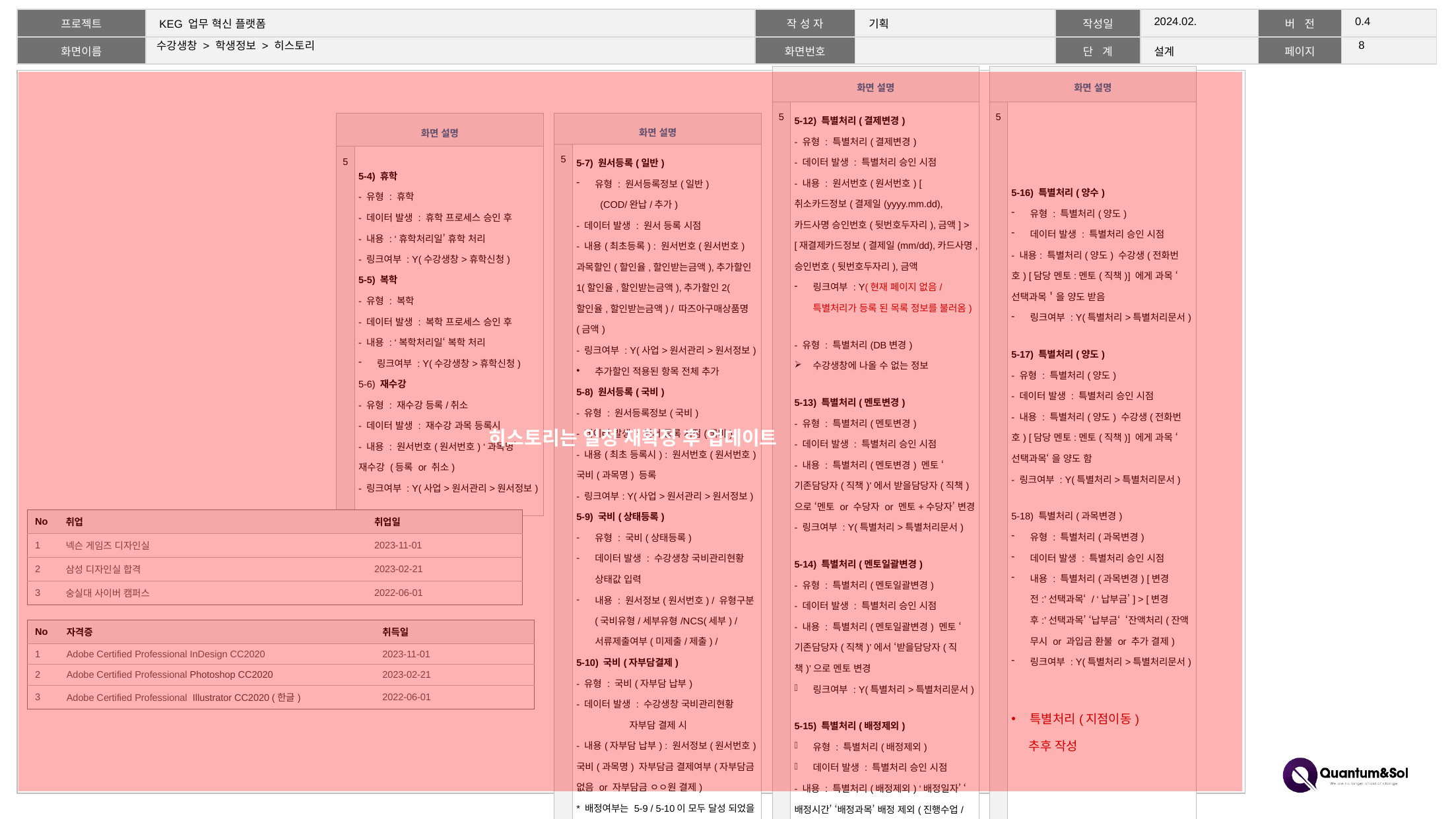

8

# 수강생창 > 학생정보 > 히스토리
| 화면 설명 |  |
| --- | --- |
| 5 | 5-12) 특별처리(결제변경) - 유형 : 특별처리(결제변경) - 데이터 발생 : 특별처리 승인 시점 - 내용 : 원서번호(원서번호) [취소카드정보(결제일(yyyy.mm.dd),카드사명 승인번호(뒷번호두자리),금액] > [재결제카드정보(결제일(mm/dd),카드사명,승인번호(뒷번호두자리),금액 링크여부 : Y(현재 페이지 없음/특별처리가 등록 된 목록 정보를 불러옴) - 유형 : 특별처리(DB변경) 수강생창에 나올 수 없는 정보 5-13) 특별처리(멘토변경) - 유형 : 특별처리(멘토변경) - 데이터 발생 : 특별처리 승인 시점 - 내용 : 특별처리(멘토변경) 멘토 ‘기존담당자(직책)’에서 받을담당자(직책)으로 ‘멘토 or 수당자 or 멘토+수당자’ 변경 - 링크여부 : Y(특별처리>특별처리문서) 5-14) 특별처리(멘토일괄변경) - 유형 : 특별처리(멘토일괄변경) - 데이터 발생 : 특별처리 승인 시점 - 내용 : 특별처리(멘토일괄변경) 멘토 ‘기존담당자(직책)’에서 ‘받을담당자(직책)’으로 멘토 변경 링크여부 : Y(특별처리>특별처리문서) 5-15) 특별처리(배정제외) 유형 : 특별처리(배정제외) 데이터 발생 : 특별처리 승인 시점 - 내용 : 특별처리(배정제외) ‘배정일자’ ‘배정시간’ ‘배정과목’ 배정 제외(진행수업/전체수업) \* 환불 시, ‘현재 환불 공제 기준’ 적용 - 링크여부 : Y(특별처리>특별처리문서) |
| 화면 설명 |  |
| --- | --- |
| 5 | 5-16) 특별처리(양수) 유형 : 특별처리(양도) 데이터 발생 : 특별처리 승인 시점 - 내용: 특별처리(양도) 수강생(전화번호) [담당 멘토:멘토(직책)] 에게 과목 ‘선택과목＇을 양도 받음 링크여부 : Y(특별처리>특별처리문서) 5-17) 특별처리(양도) - 유형 : 특별처리(양도) - 데이터 발생 : 특별처리 승인 시점 - 내용 : 특별처리(양도) 수강생(전화번호) [담당 멘토:멘토(직책)] 에게 과목 ‘선택과목‘ 을 양도 함 - 링크여부 : Y(특별처리>특별처리문서) 5-18) 특별처리(과목변경) 유형 : 특별처리(과목변경) 데이터 발생 : 특별처리 승인 시점 내용 : 특별처리(과목변경) [변경전:’선택과목‘ / ‘납부금’] > [변경후:’선택과목’ ‘납부금‘ ‘잔액처리(잔액 무시 or 과입금 환불 or 추가 결제) 링크여부 : Y(특별처리>특별처리문서) 특별처리(지점이동) 추후 작성 |
히스토리는 일정 재확정 후 업데이트
| 화면 설명 |  |
| --- | --- |
| 5 | 5-7) 원서등록(일반) 유형 : 원서등록정보(일반) (COD/완납/추가) - 데이터 발생 : 원서 등록 시점 - 내용(최초등록) : 원서번호(원서번호) 과목할인(할인율,할인받는금액),추가할인1(할인율,할인받는금액),추가할인2(할인율,할인받는금액) / 따즈아구매상품명(금액) - 링크여부 : Y(사업>원서관리>원서정보) 추가할인 적용된 항목 전체 추가 5-8) 원서등록(국비) - 유형 : 원서등록정보(국비) - 데이터 발생 : 원서 등록 시점(국비) - 내용(최초 등록시) : 원서번호(원서번호) 국비(과목명) 등록 - 링크여부: Y(사업>원서관리>원서정보) 5-9) 국비(상태등록) 유형 : 국비(상태등록) 데이터 발생 : 수강생창 국비관리현황 상태값 입력 내용 : 원서정보(원서번호) / 유형구분(국비유형/세부유형/NCS(세부) /서류제출여부(미제출/제출) / 5-10) 국비(자부담결제) - 유형 : 국비(자부담 납부) - 데이터 발생 : 수강생창 국비관리현황 자부담 결제 시 - 내용(자부담 납부) : 원서정보(원서번호) 국비(과목명) 자부담금 결제여부(자부담금 없음 or 자부담금 ㅇㅇ원 결제) \* 배정여부는 5-9 / 5-10이 모두 달성 되었을 경우 배정 대기->수강 과 동시에 노출 - 링크여부 : Y(수강생창/국비관리 현황) << 이후 내용은 다음 페이지 참조 >> |
| 화면 설명 |  |
| --- | --- |
| 5 | 5-4) 휴학 - 유형 : 휴학 - 데이터 발생 : 휴학 프로세스 승인 후 - 내용 : ‘휴학처리일’ 휴학 처리 - 링크여부 : Y(수강생창>휴학신청) 5-5) 복학 - 유형 : 복학 - 데이터 발생 : 복학 프로세스 승인 후 - 내용 : ‘복학처리일‘ 복학 처리 링크여부 : Y(수강생창>휴학신청) 5-6) 재수강 - 유형 : 재수강 등록/취소 - 데이터 발생 : 재수강 과목 등록시 - 내용 : 원서번호(원서번호) ‘과목명’ 재수강 (등록 or 취소) - 링크여부 : Y(사업>원서관리>원서정보) |
| No | 취업 | 취업일 |
| --- | --- | --- |
| 1 | 넥슨 게임즈 디자인실 | 2023-11-01 |
| 2 | 삼성 디자인실 합격 | 2023-02-21 |
| 3 | 숭실대 사이버 캠퍼스 | 2022-06-01 |
| No | 자격증 | 취득일 |
| --- | --- | --- |
| 1 | Adobe Certified Professional InDesign CC2020 | 2023-11-01 |
| 2 | Adobe Certified Professional Photoshop CC2020 | 2023-02-21 |
| 3 | Adobe Certified Professional  Illustrator CC2020 (한글) | 2022-06-01 |